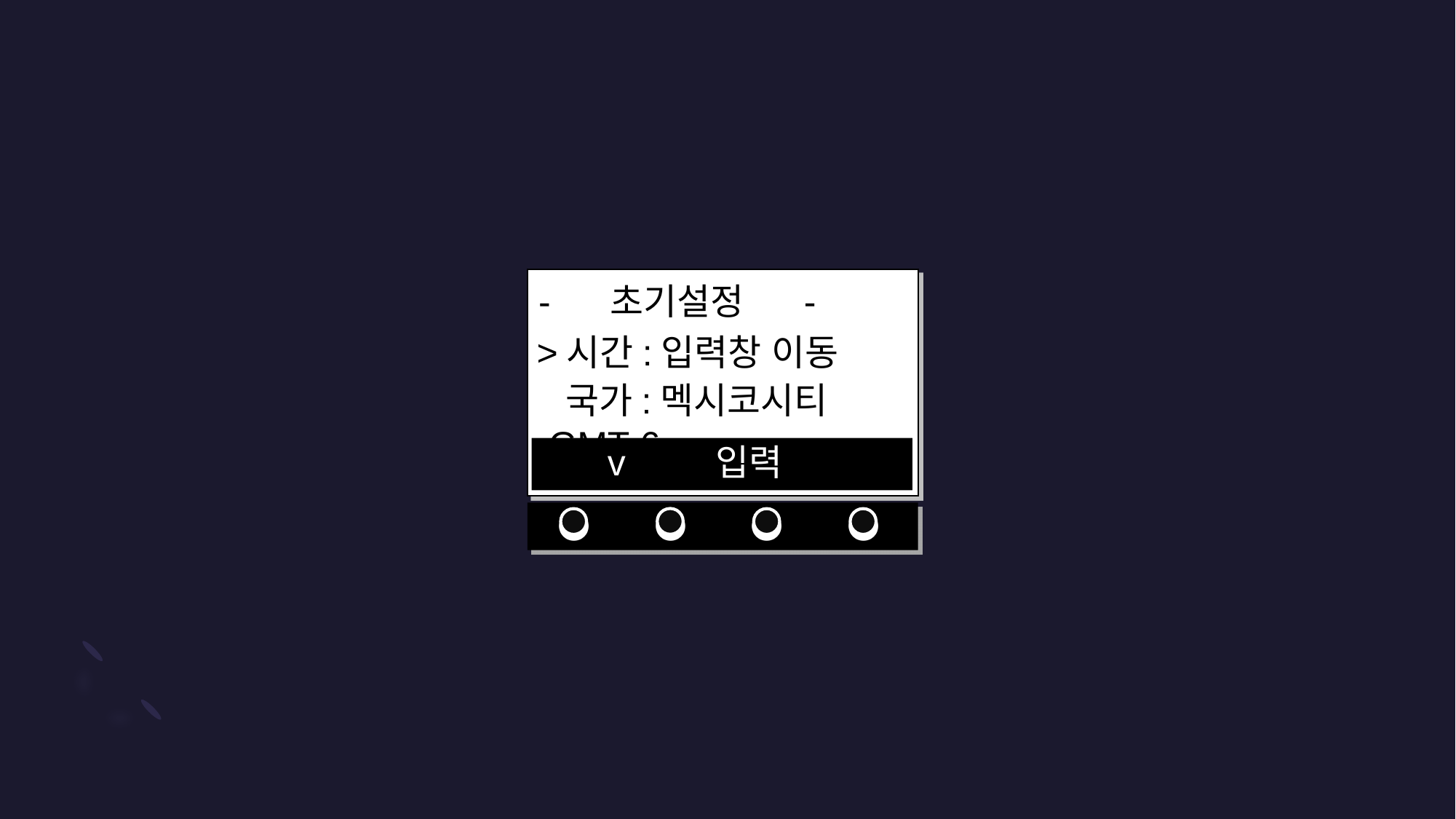

-     초기설정     -
>시간:입력창 이동
 국가:멕시코시티 GMT-6

       v        입력